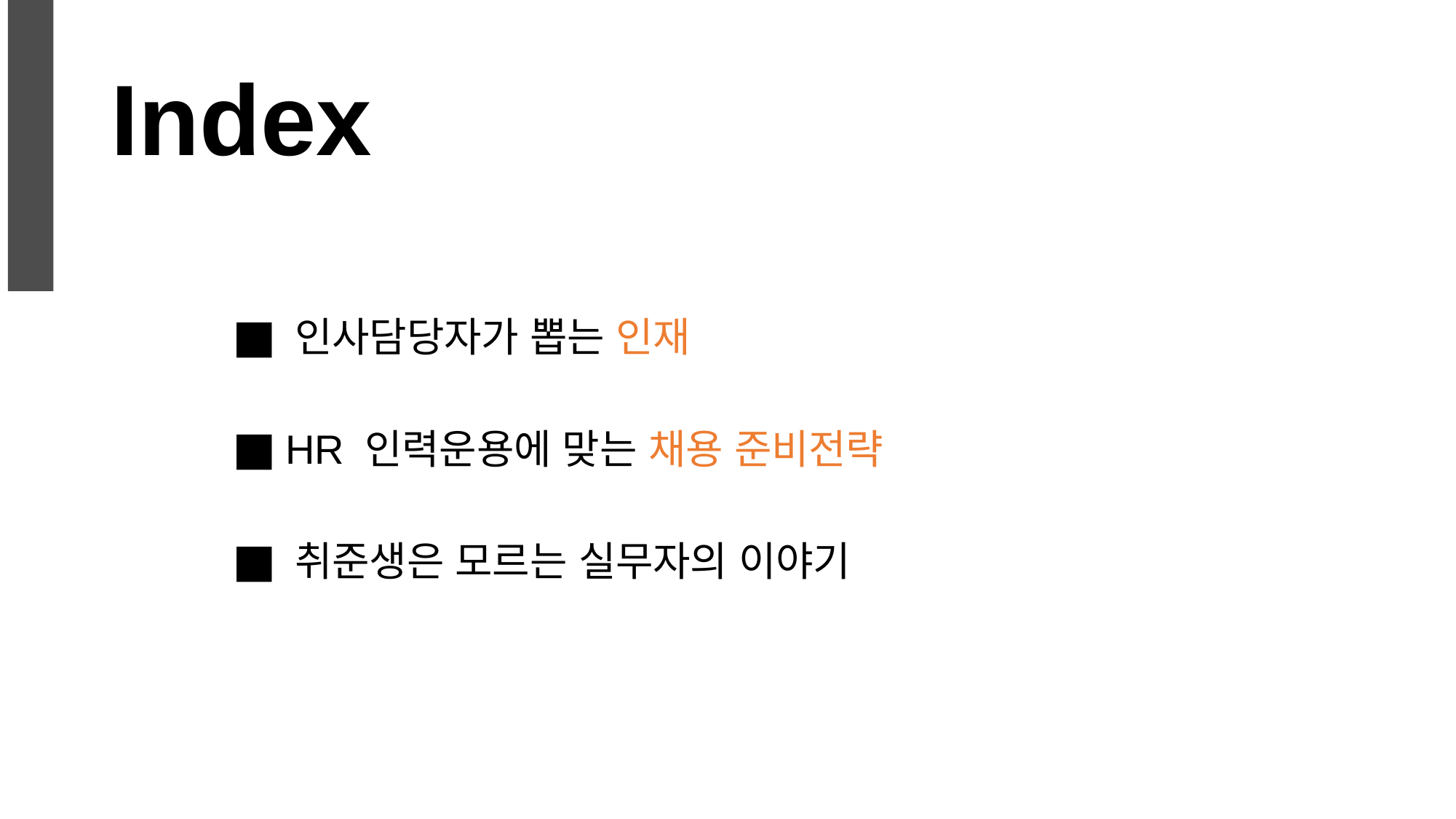

# Index
⬛ 인사담당자가 뽑는 인재
⬛ HR 인력운용에 맞는 채용 준비전략
⬛ 취준생은 모르는 실무자의 이야기